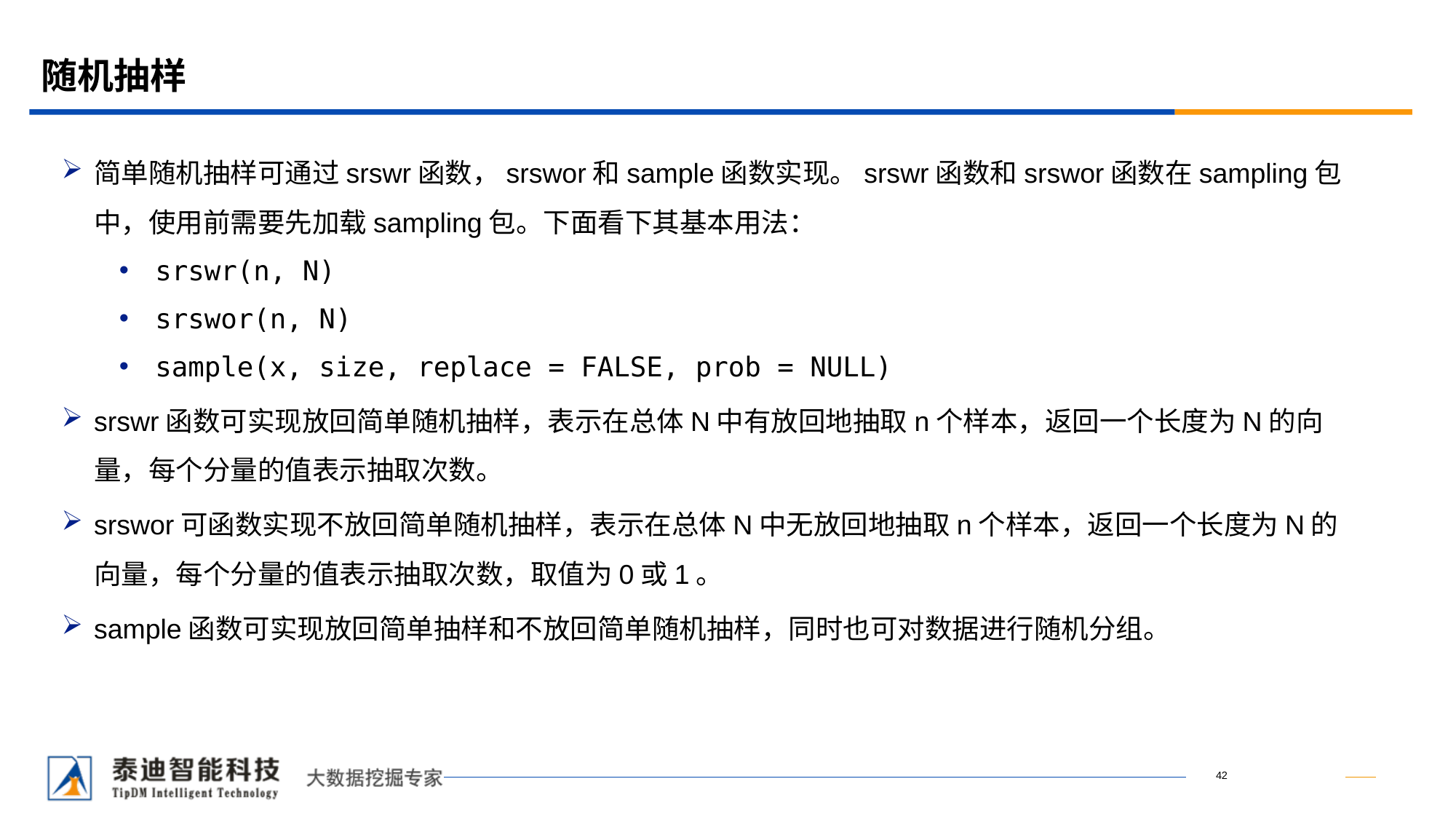

# 随机抽样
简单随机抽样可通过srswr函数，srswor和sample函数实现。srswr函数和srswor函数在sampling包中，使用前需要先加载sampling包。下面看下其基本用法：
srswr(n, N)
srswor(n, N)
sample(x, size, replace = FALSE, prob = NULL)
srswr函数可实现放回简单随机抽样，表示在总体N中有放回地抽取n个样本，返回一个长度为N的向量，每个分量的值表示抽取次数。
srswor可函数实现不放回简单随机抽样，表示在总体N中无放回地抽取n个样本，返回一个长度为N的向量，每个分量的值表示抽取次数，取值为0或1。
sample函数可实现放回简单抽样和不放回简单随机抽样，同时也可对数据进行随机分组。